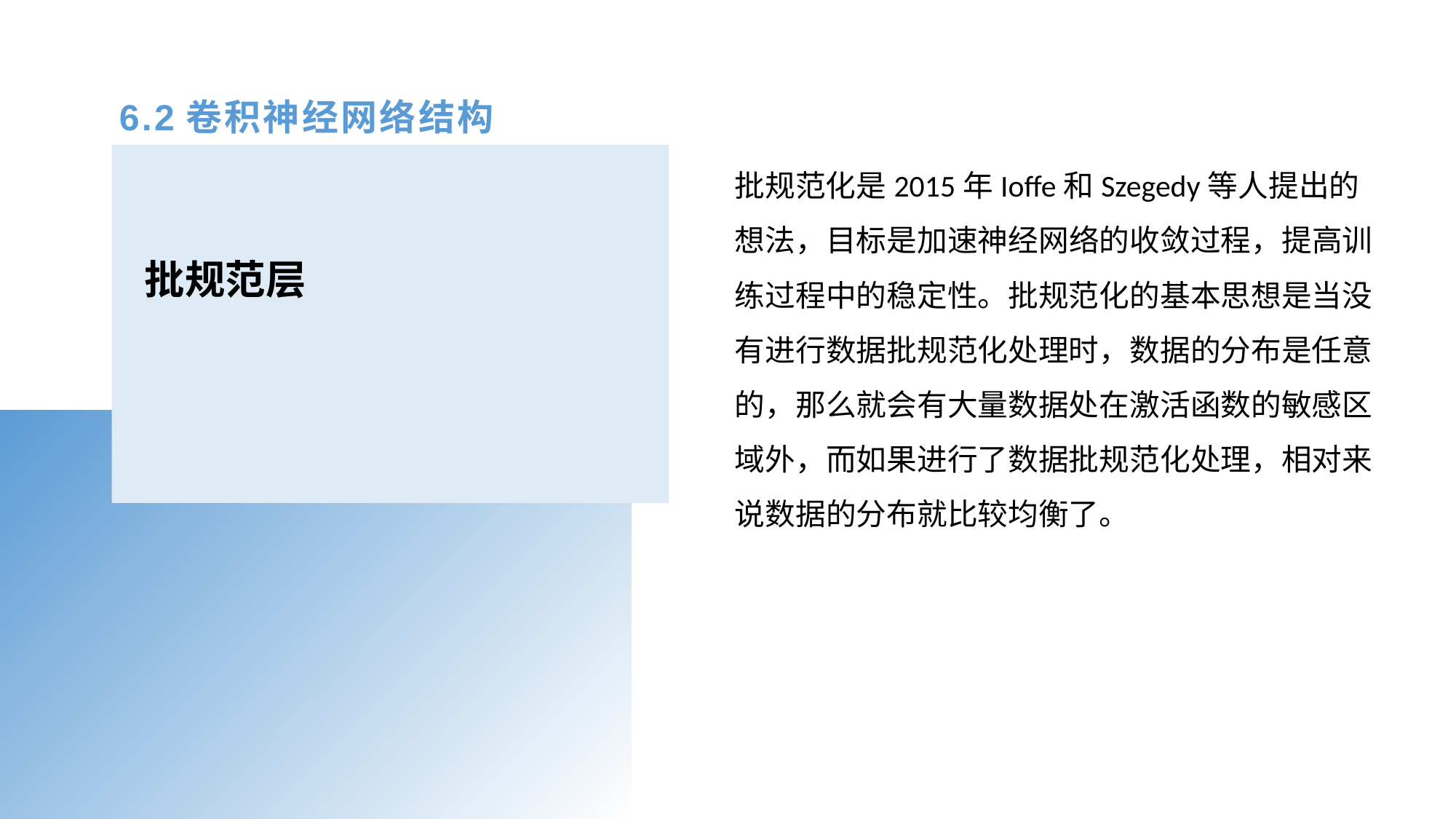

6.2卷积神经网络结构
批规范化是2015年Ioffe和Szegedy等人提出的想法，目标是加速神经网络的收敛过程，提高训练过程中的稳定性。批规范化的基本思想是当没有进行数据批规范化处理时，数据的分布是任意的，那么就会有大量数据处在激活函数的敏感区域外，而如果进行了数据批规范化处理，相对来说数据的分布就比较均衡了。

批规范层